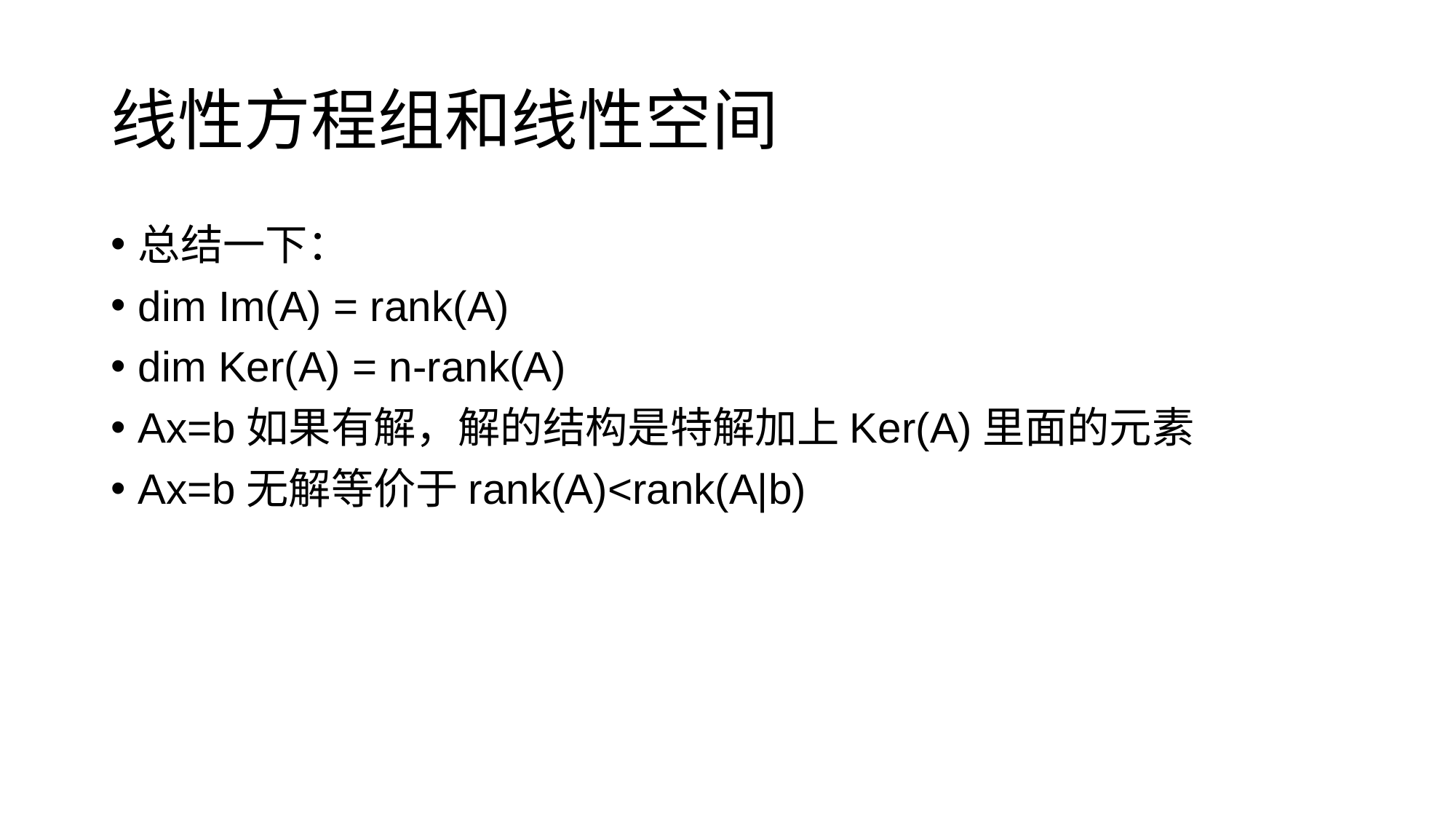

# 线性方程组和线性空间
总结一下：
dim Im(A) = rank(A)
dim Ker(A) = n-rank(A)
Ax=b如果有解，解的结构是特解加上Ker(A)里面的元素
Ax=b无解等价于rank(A)<rank(A|b)